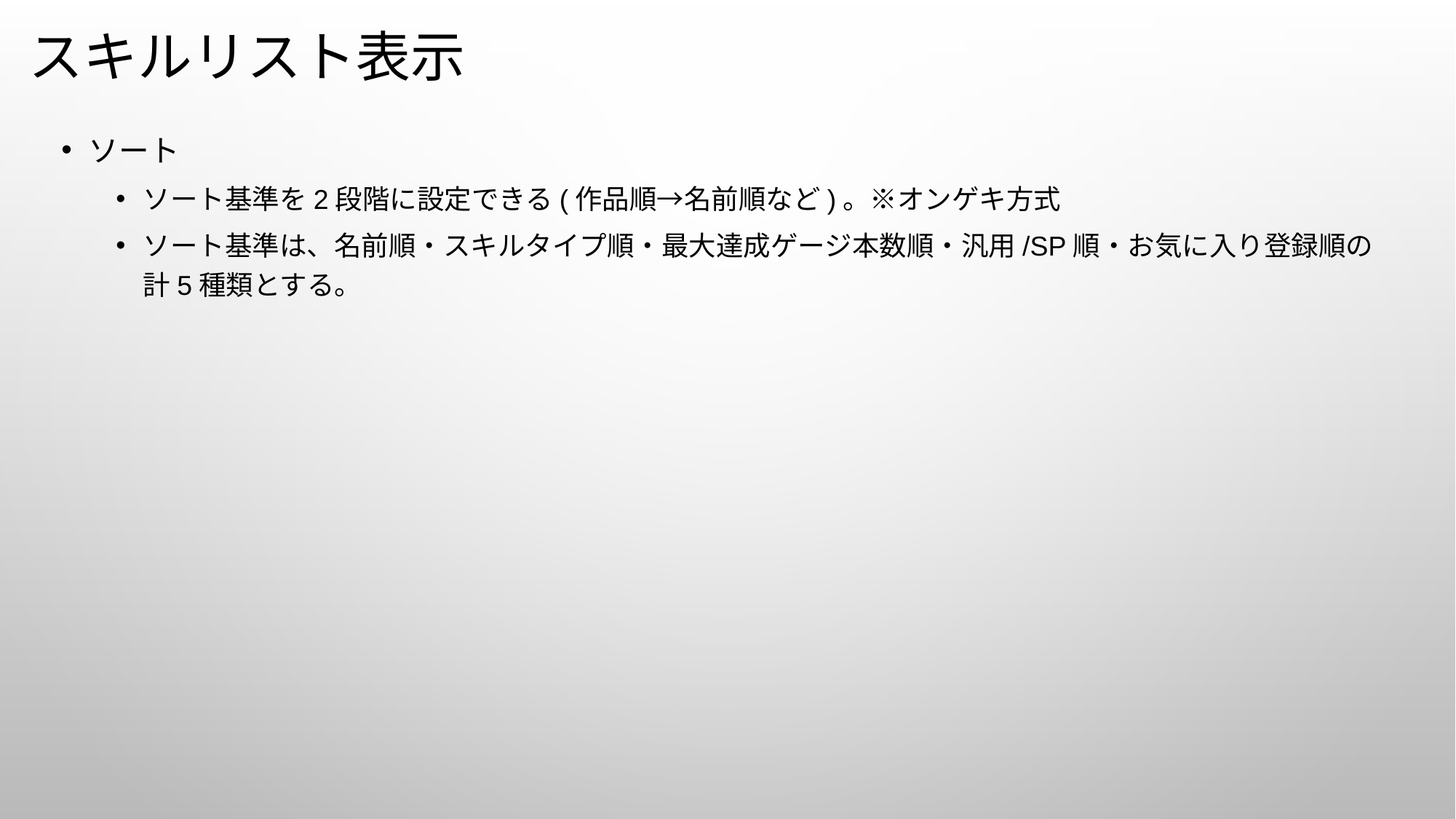

# スキルリスト表示
ソート
ソート基準を2段階に設定できる(作品順→名前順など)。※オンゲキ方式
ソート基準は、名前順・スキルタイプ順・最大達成ゲージ本数順・汎用/SP順・お気に入り登録順の計5種類とする。